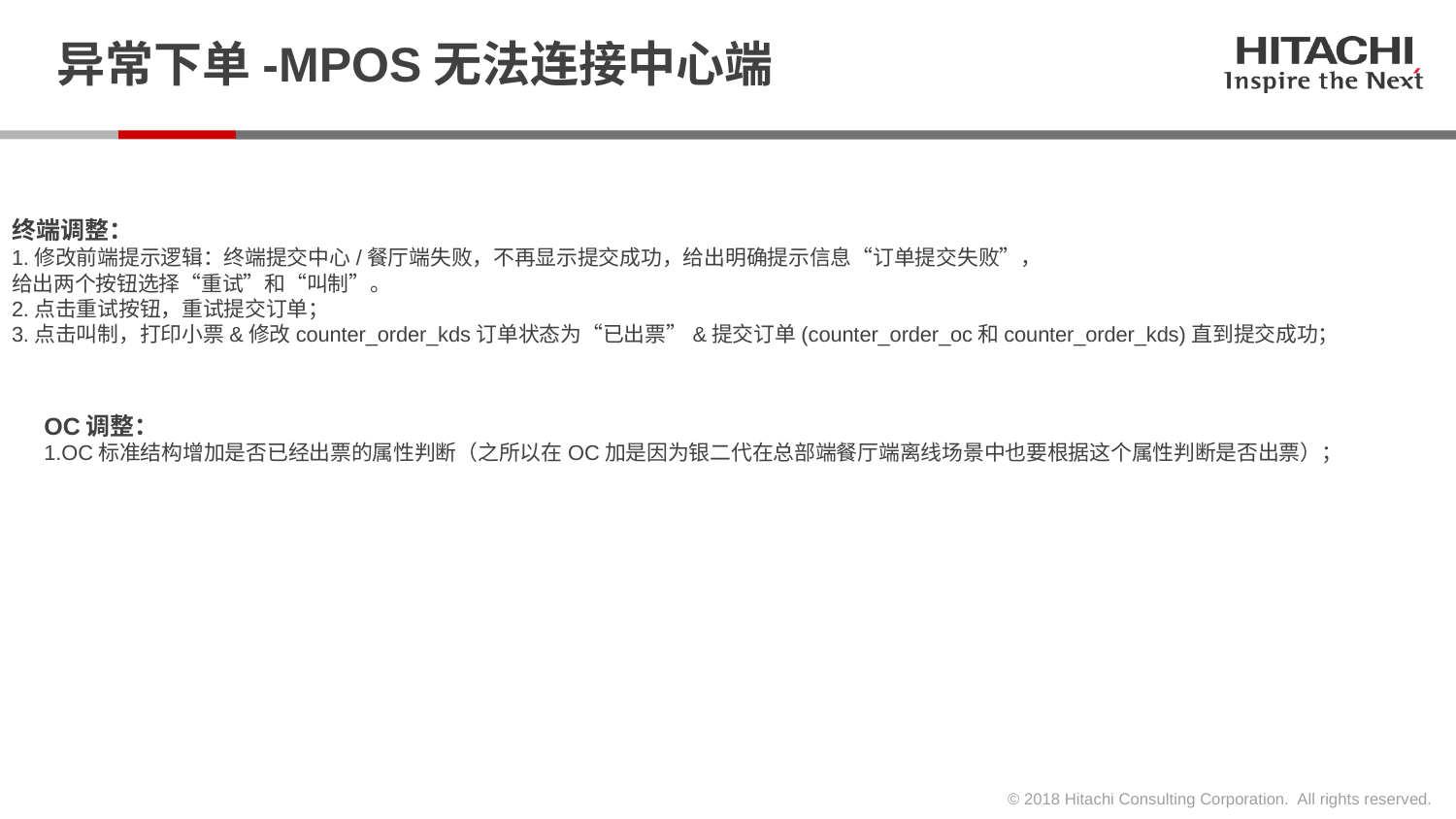

# 异常下单-MPOS无法连接中心端
终端调整：
1.修改前端提示逻辑：终端提交中心/餐厅端失败，不再显示提交成功，给出明确提示信息“订单提交失败”，
给出两个按钮选择“重试”和“叫制”。
2.点击重试按钮，重试提交订单；
3.点击叫制，打印小票&修改counter_order_kds订单状态为“已出票”&提交订单(counter_order_oc和counter_order_kds)直到提交成功；
OC调整：
1.OC标准结构增加是否已经出票的属性判断（之所以在OC加是因为银二代在总部端餐厅端离线场景中也要根据这个属性判断是否出票）；